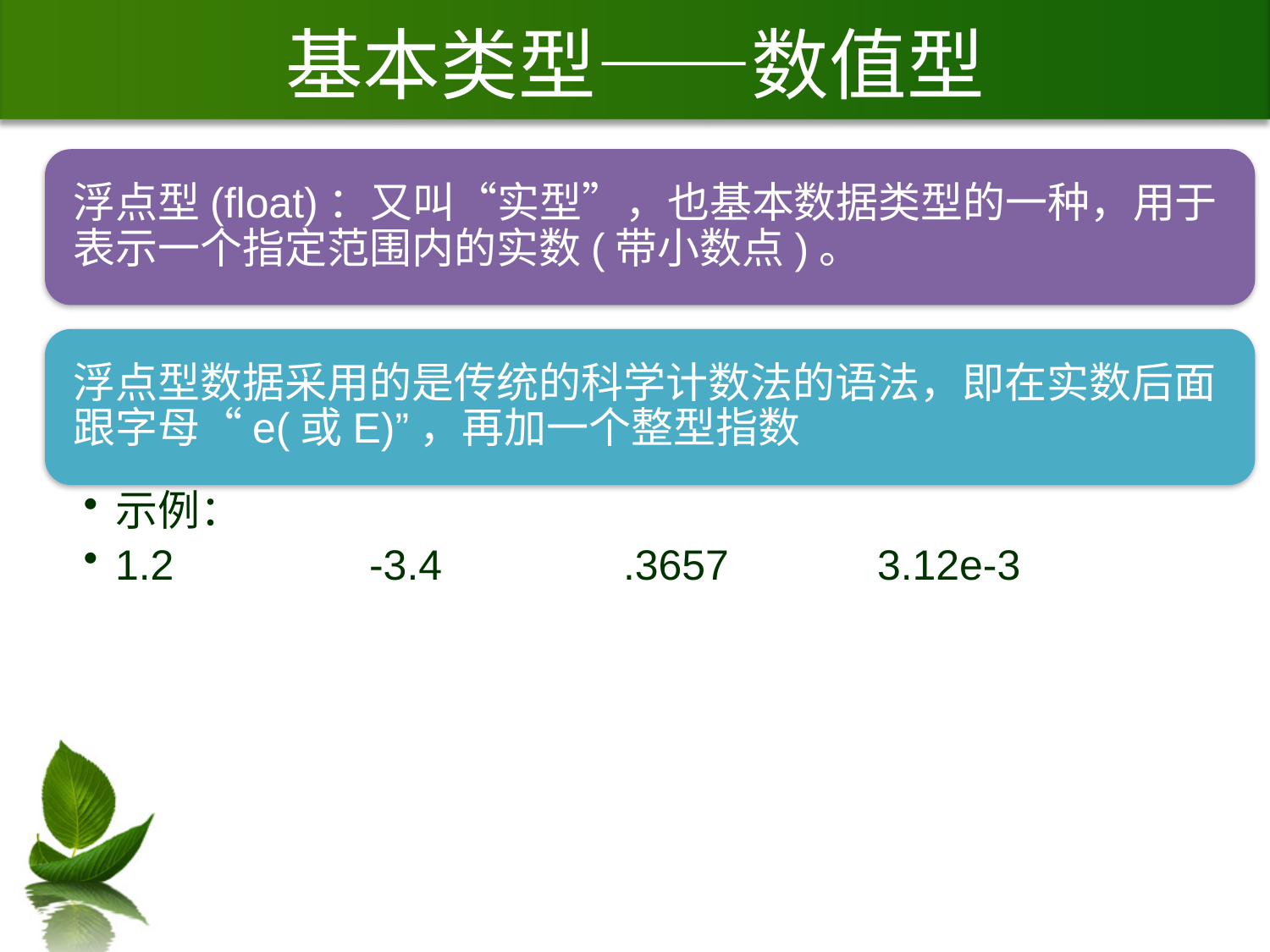

# 基本类型——数值型
浮点型(float)：又叫“实型”，也基本数据类型的一种，用于表示一个指定范围内的实数(带小数点)。
浮点型数据采用的是传统的科学计数法的语法，即在实数后面跟字母“e(或E)”，再加一个整型指数
示例：
1.2		-3.4		.3657		3.12e-3